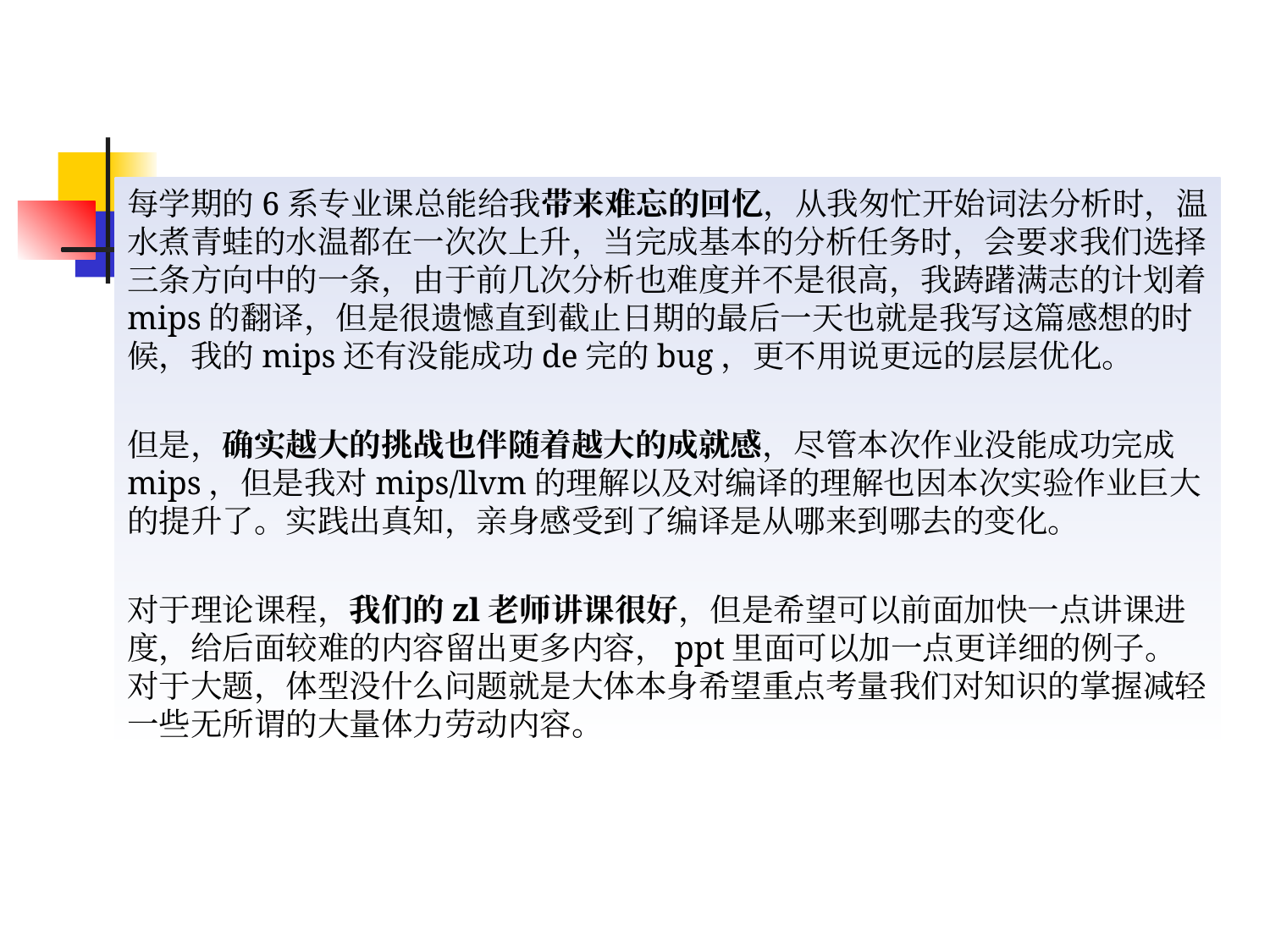

每学期的6系专业课总能给我带来难忘的回忆，从我匆忙开始词法分析时，温水煮青蛙的水温都在一次次上升，当完成基本的分析任务时，会要求我们选择三条方向中的一条，由于前几次分析也难度并不是很高，我踌躇满志的计划着mips的翻译，但是很遗憾直到截止日期的最后一天也就是我写这篇感想的时候，我的mips还有没能成功de完的bug，更不用说更远的层层优化。

但是，确实越大的挑战也伴随着越大的成就感，尽管本次作业没能成功完成mips，但是我对mips/llvm的理解以及对编译的理解也因本次实验作业巨大的提升了。实践出真知，亲身感受到了编译是从哪来到哪去的变化。

对于理论课程，我们的zl老师讲课很好，但是希望可以前面加快一点讲课进度，给后面较难的内容留出更多内容，ppt里面可以加一点更详细的例子。对于大题，体型没什么问题就是大体本身希望重点考量我们对知识的掌握减轻一些无所谓的大量体力劳动内容。